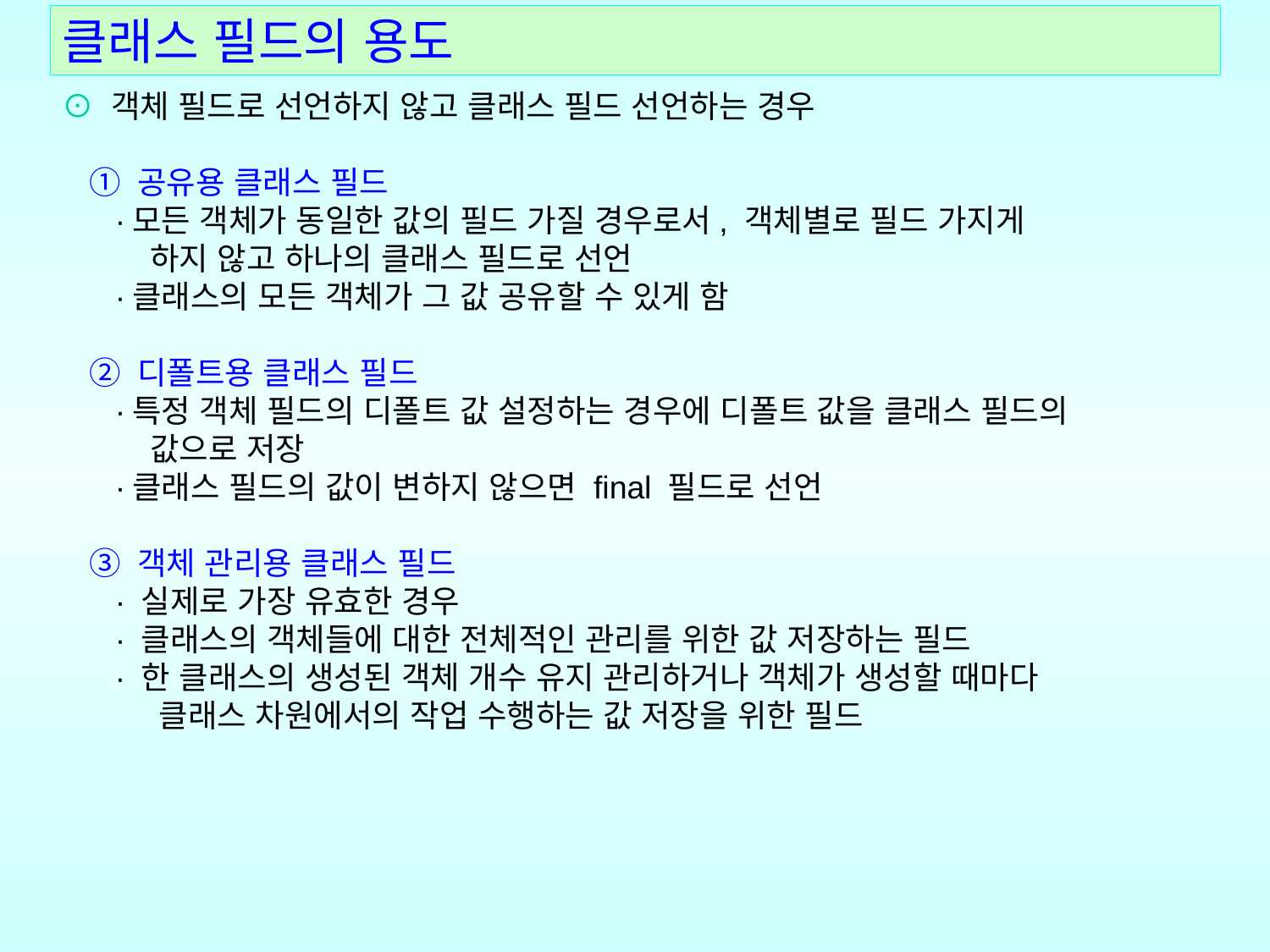

# 클래스 필드의 용도
⊙ 객체 필드로 선언하지 않고 클래스 필드 선언하는 경우

   ① 공유용 클래스 필드
      ∙모든 객체가 동일한 값의 필드 가질 경우로서, 객체별로 필드 가지게
         하지 않고 하나의 클래스 필드로 선언
      ∙클래스의 모든 객체가 그 값 공유할 수 있게 함

   ② 디폴트용 클래스 필드
      ∙특정 객체 필드의 디폴트 값 설정하는 경우에 디폴트 값을 클래스 필드의
         값으로 저장
      ∙클래스 필드의 값이 변하지 않으면 final 필드로 선언

   ③ 객체 관리용 클래스 필드
      ∙ 실제로 가장 유효한 경우
      ∙ 클래스의 객체들에 대한 전체적인 관리를 위한 값 저장하는 필드
      ∙ 한 클래스의 생성된 객체 개수 유지 관리하거나 객체가 생성할 때마다
          클래스 차원에서의 작업 수행하는 값 저장을 위한 필드